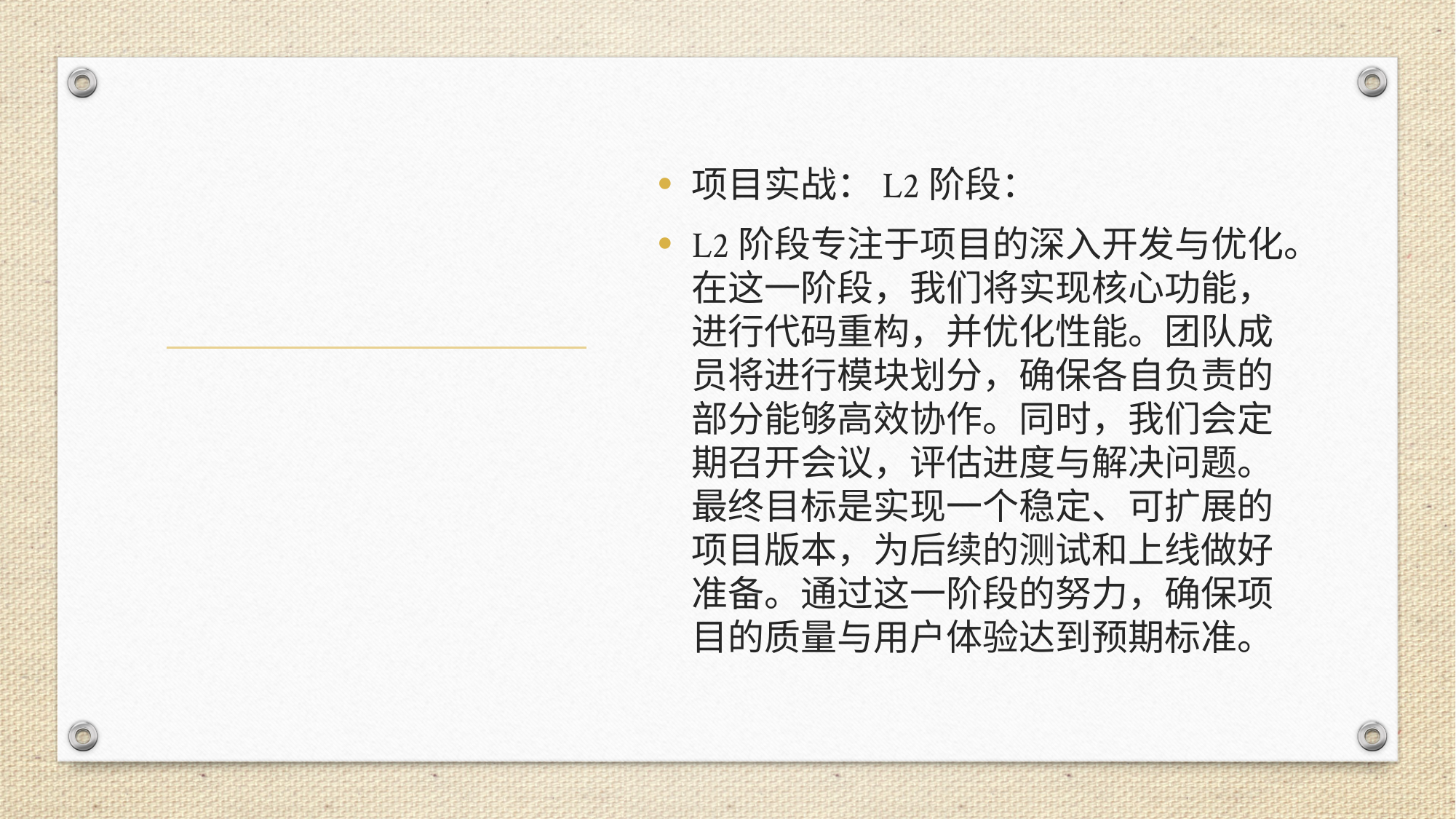

项目实战：L2阶段：
L2阶段专注于项目的深入开发与优化。在这一阶段，我们将实现核心功能，进行代码重构，并优化性能。团队成员将进行模块划分，确保各自负责的部分能够高效协作。同时，我们会定期召开会议，评估进度与解决问题。最终目标是实现一个稳定、可扩展的项目版本，为后续的测试和上线做好准备。通过这一阶段的努力，确保项目的质量与用户体验达到预期标准。
#